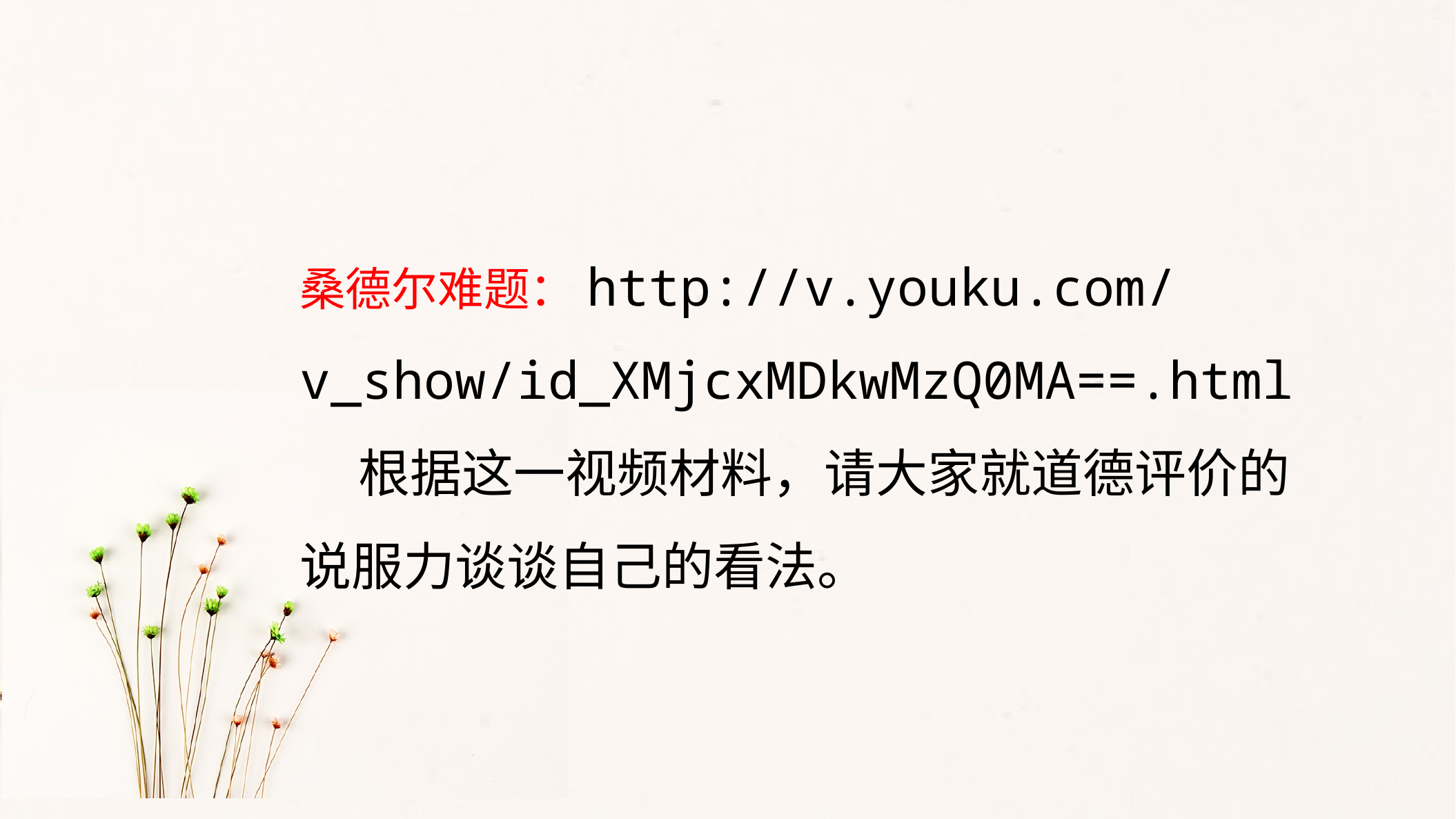

桑德尔难题：http://v.youku.com/v_show/id_XMjcxMDkwMzQ0MA==.html
    根据这一视频材料，请大家就道德评价的说服力谈谈自己的看法。